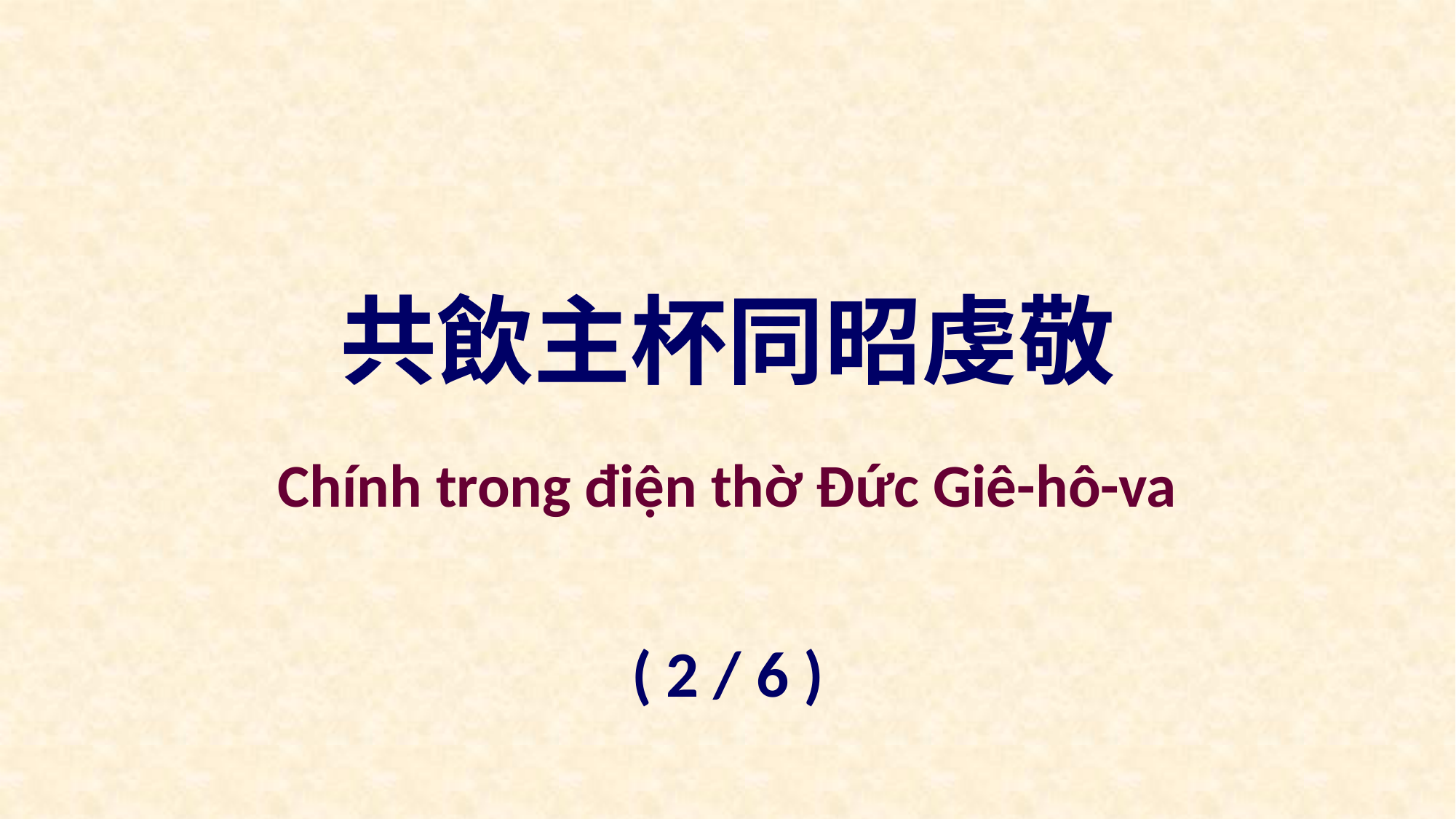

共飲主杯同昭虔敬
Chính trong điện thờ Đức Giê-hô-va
( 2 / 6 )